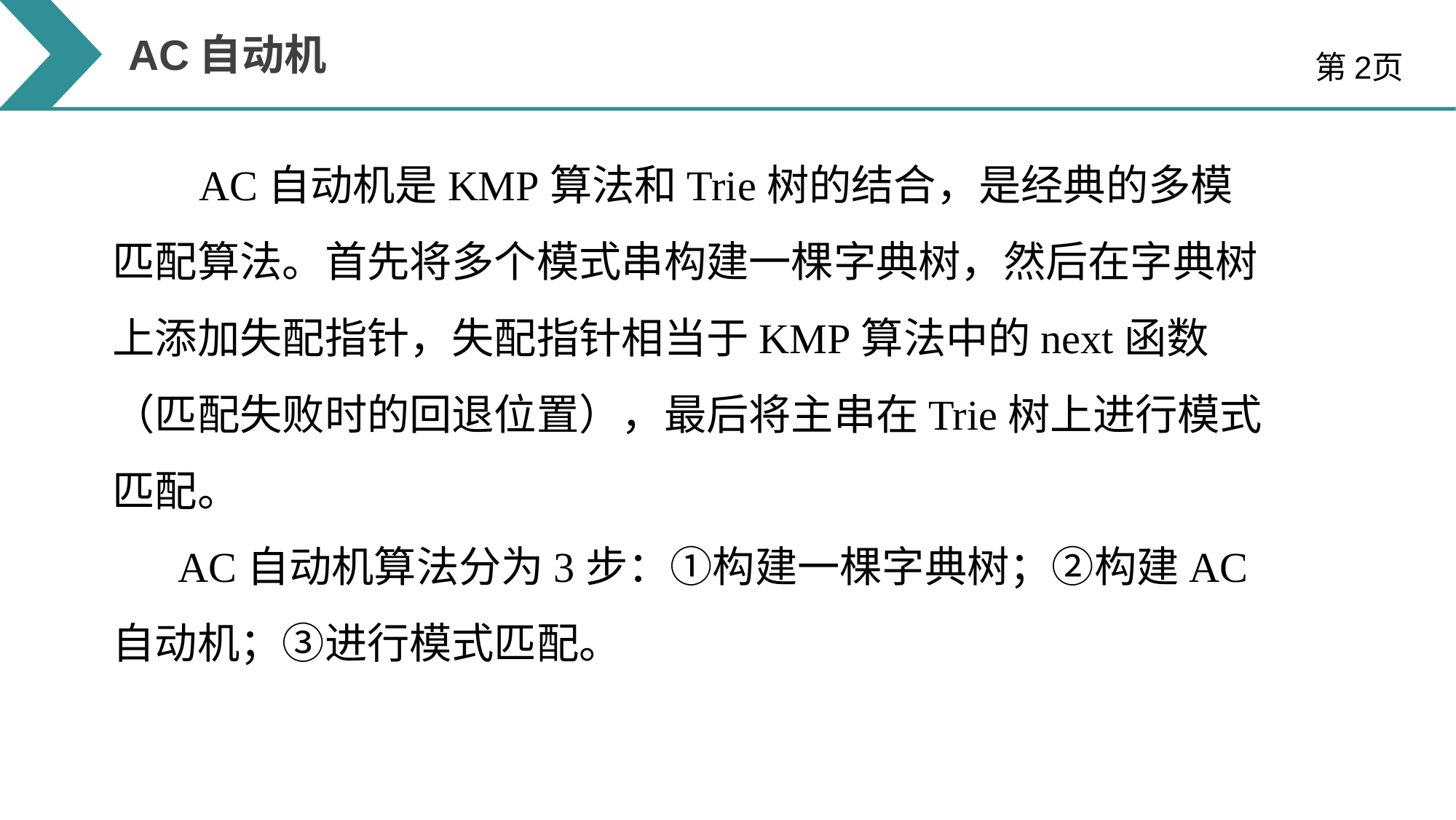

AC自动机
第2页
   AC自动机是KMP算法和Trie树的结合，是经典的多模匹配算法。首先将多个模式串构建一棵字典树，然后在字典树上添加失配指针，失配指针相当于KMP算法中的next函数（匹配失败时的回退位置），最后将主串在Trie树上进行模式匹配。
 AC自动机算法分为3步：①构建一棵字典树；②构建AC自动机；③进行模式匹配。